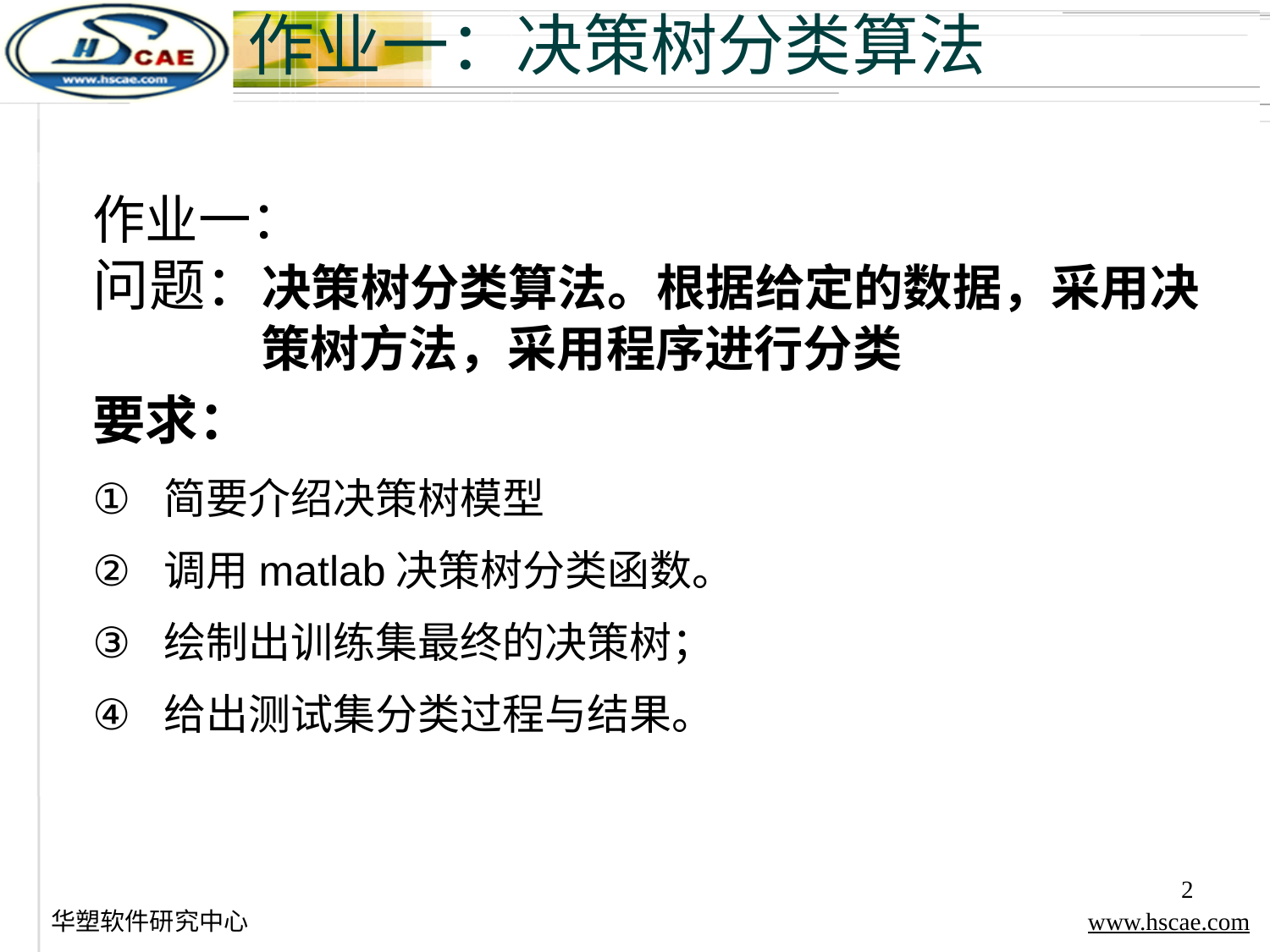

# 作业一：决策树分类算法
作业一：
问题：决策树分类算法。根据给定的数据，采用决策树方法，采用程序进行分类
要求：
简要介绍决策树模型
调用matlab决策树分类函数。
绘制出训练集最终的决策树；
给出测试集分类过程与结果。
2